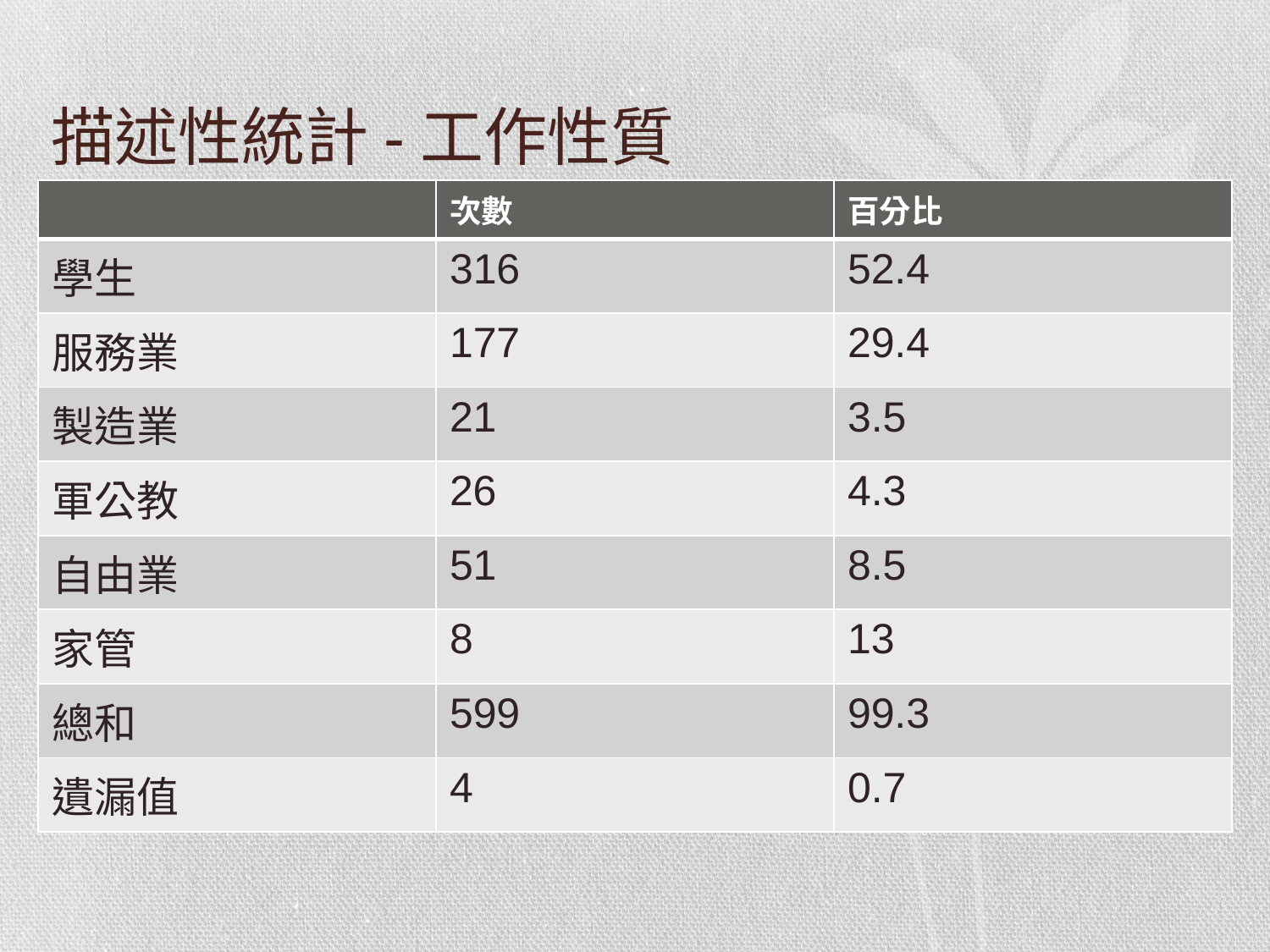

# 描述性統計-工作性質
|  | 次數 | 百分比 |
| --- | --- | --- |
| 學生 | 316 | 52.4 |
| 服務業 | 177 | 29.4 |
| 製造業 | 21 | 3.5 |
| 軍公教 | 26 | 4.3 |
| 自由業 | 51 | 8.5 |
| 家管 | 8 | 13 |
| 總和 | 599 | 99.3 |
| 遺漏值 | 4 | 0.7 |